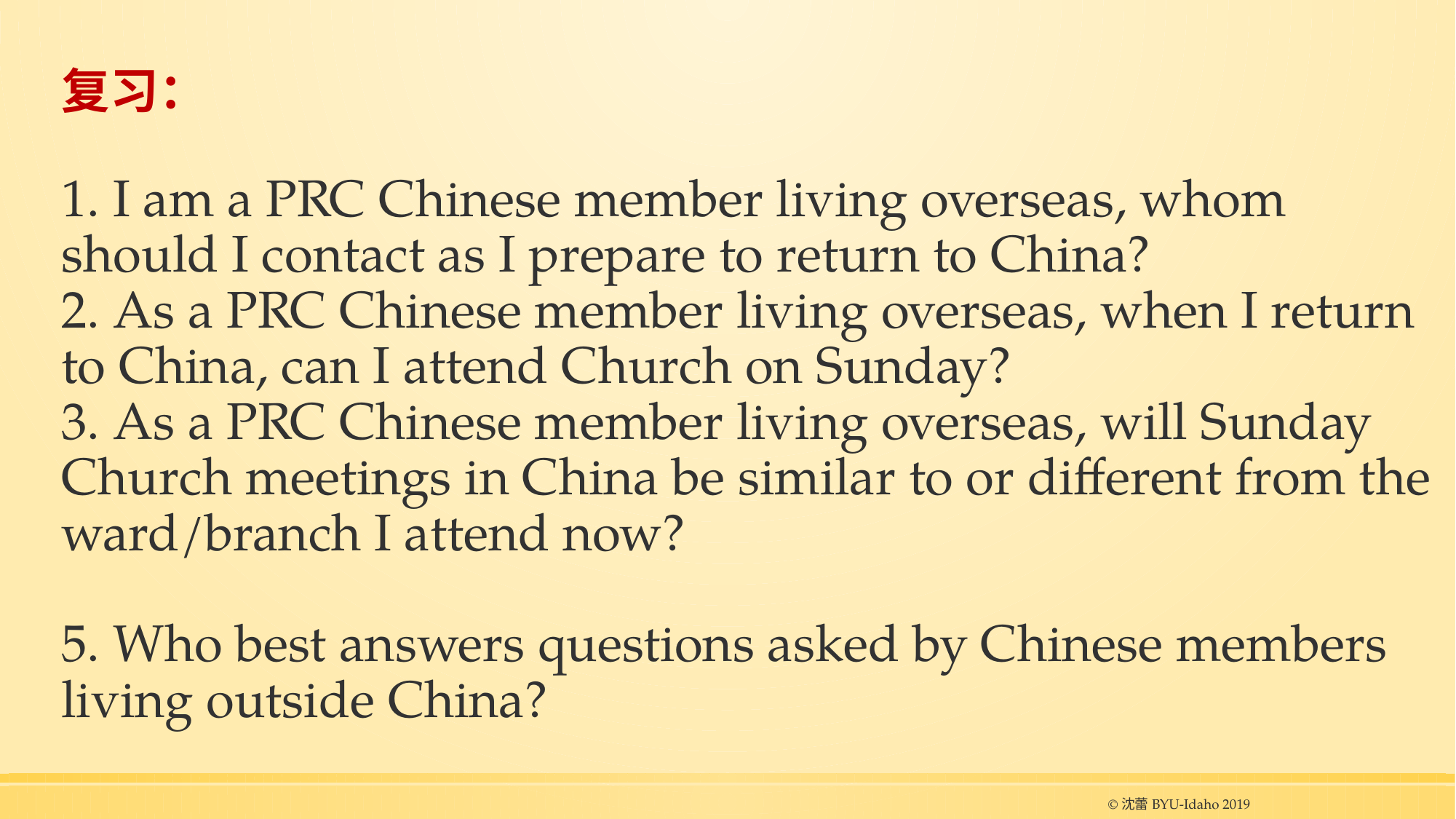

# 复习： 1. I am a PRC Chinese member living overseas, whom should I contact as I prepare to return to China? 2. As a PRC Chinese member living overseas, when I return to China, can I attend Church on Sunday? 3. As a PRC Chinese member living overseas, will Sunday Church meetings in China be similar to or different from the ward/branch I attend now? 5. Who best answers questions asked by Chinese members living outside China?
©沈蕾BYU-Idaho 2019